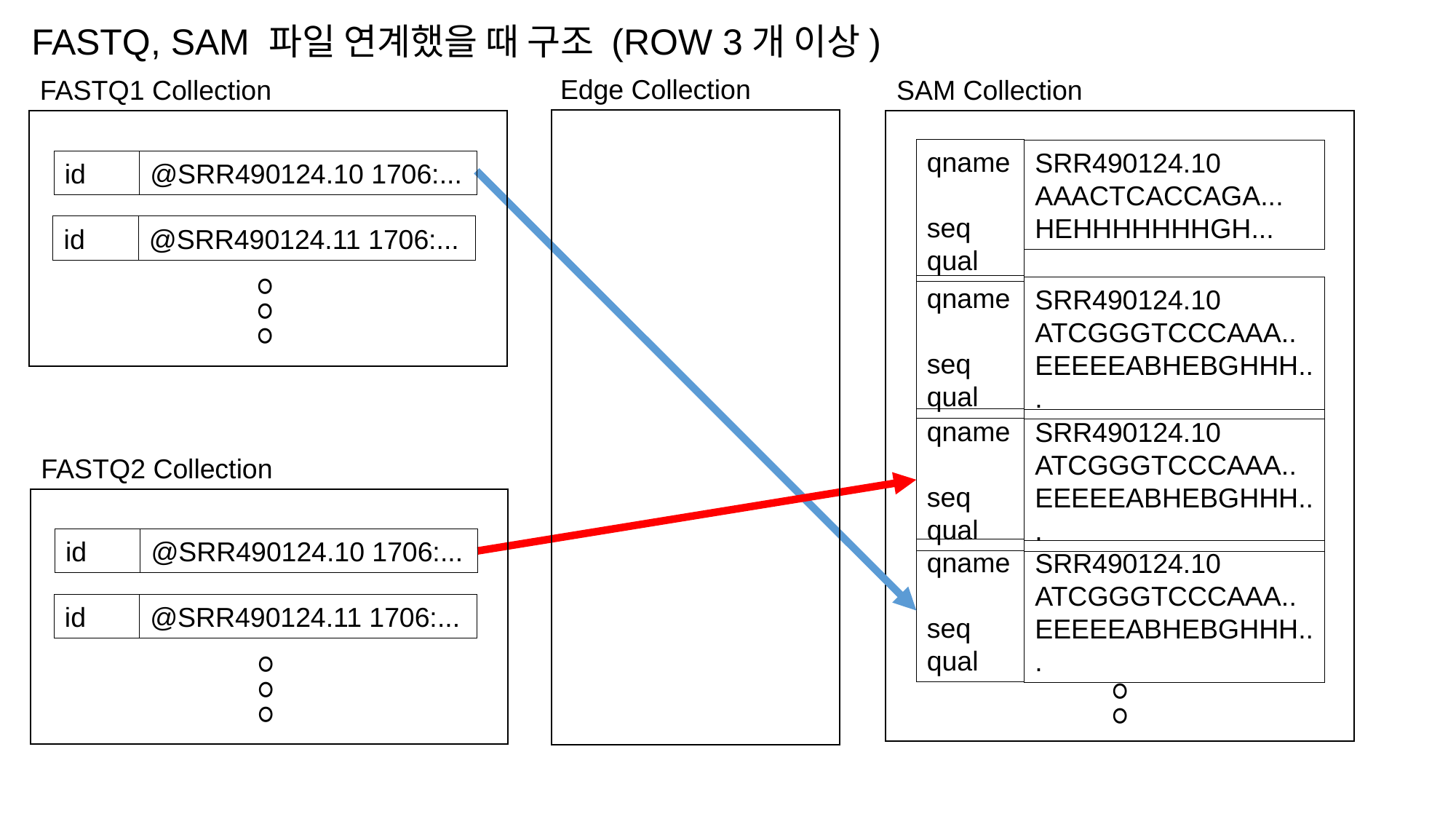

FASTQ, SAM 파일 연계했을 때 구조 (ROW 3개 이상)
Edge Collection
FASTQ1 Collection

id
@SRR490124.10 1706:...
id
@SRR490124.11 1706:...
ㅇㅇㅇ
SAM Collection

qname
seq
qual
SRR490124.10
AAACTCACCAGA...
HEHHHHHHHGH...
qname
seq
qual
SRR490124.10
ATCGGGTCCCAAA..
EEEEEABHEBGHHH...
qname
seq
qual
SRR490124.10
ATCGGGTCCCAAA..
EEEEEABHEBGHHH...
qname
seq
qual
SRR490124.10
ATCGGGTCCCAAA..
EEEEEABHEBGHHH...
ㅇㅇ

FASTQ2 Collection

id
@SRR490124.10 1706:...
id
@SRR490124.11 1706:...
ㅇㅇㅇ